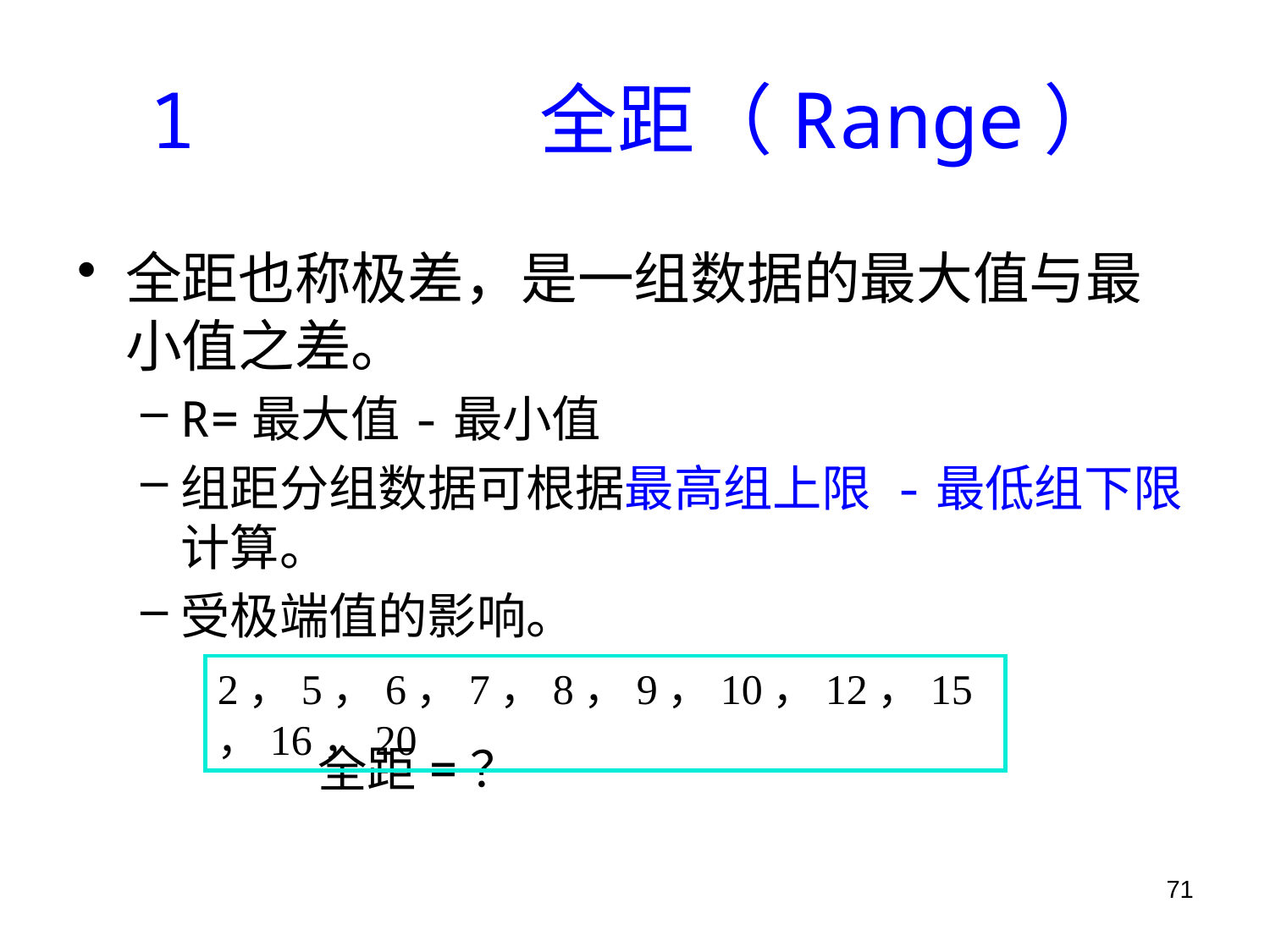

# 1       全距（Range）
全距也称极差，是一组数据的最大值与最
小值之差。
R=最大值-最小值
组距分组数据可根据最高组上限 -最低组下限计算。
受极端值的影响。

               全距=？

2，5，6，7，8，9，10，12，15，16，20
71